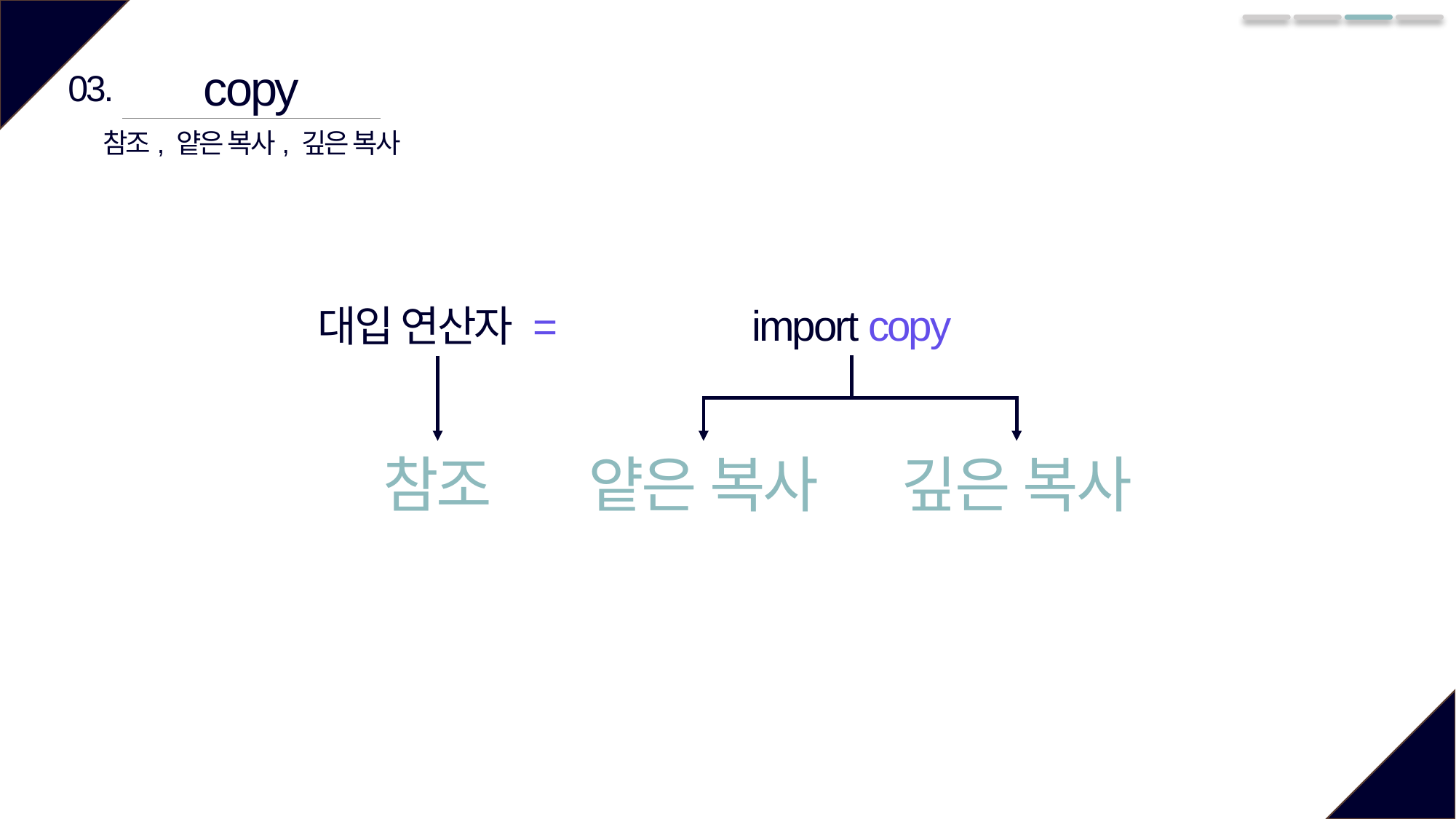

copy
03.
참조, 얕은 복사, 깊은 복사
import copy
대입 연산자 =
참조
얕은 복사
깊은 복사